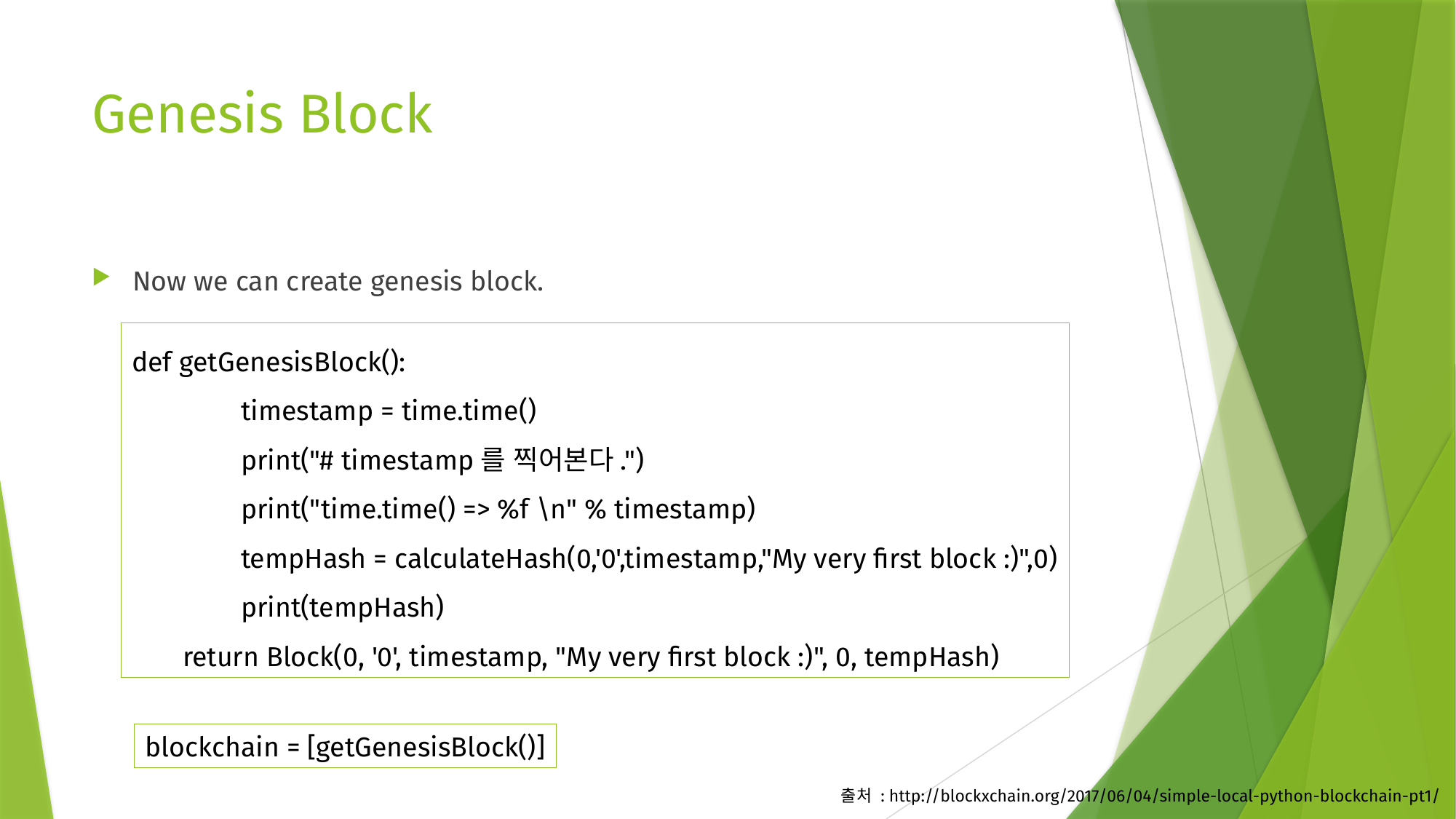

# Genesis Block
Now we can create genesis block.
def getGenesisBlock():
	timestamp = time.time()
	print("# timestamp를 찍어본다.")
	print("time.time() => %f \n" % timestamp)
	tempHash = calculateHash(0,'0',timestamp,"My very first block :)",0)
	print(tempHash)
       return Block(0, '0', timestamp, "My very first block :)", 0, tempHash)
blockchain = [getGenesisBlock()]
출처 : http://blockxchain.org/2017/06/04/simple-local-python-blockchain-pt1/